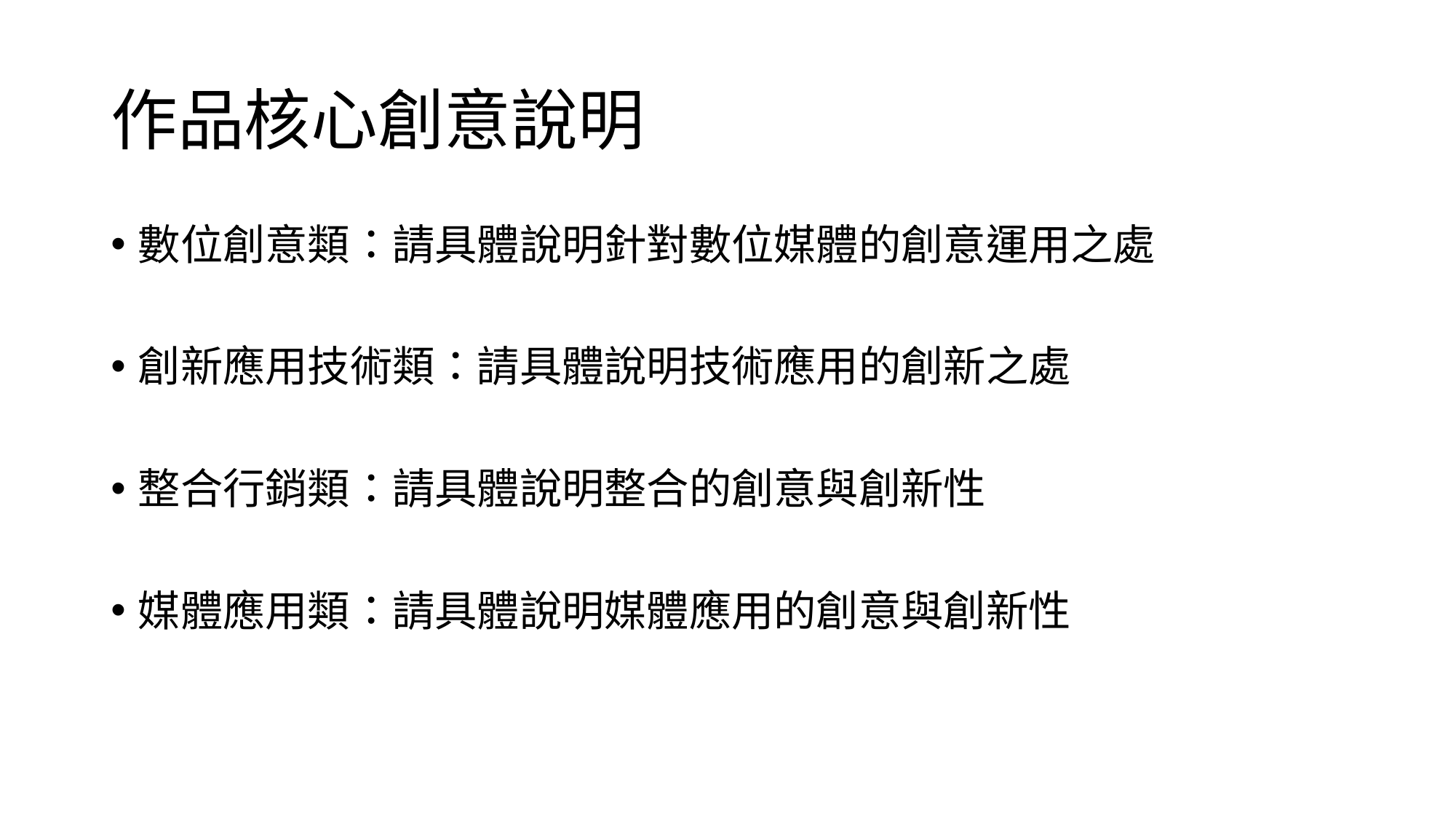

# 作品核心創意說明
數位創意類：請具體說明針對數位媒體的創意運用之處

創新應用技術類：請具體說明技術應用的創新之處

整合行銷類：請具體說明整合的創意與創新性

媒體應用類：請具體說明媒體應用的創意與創新性